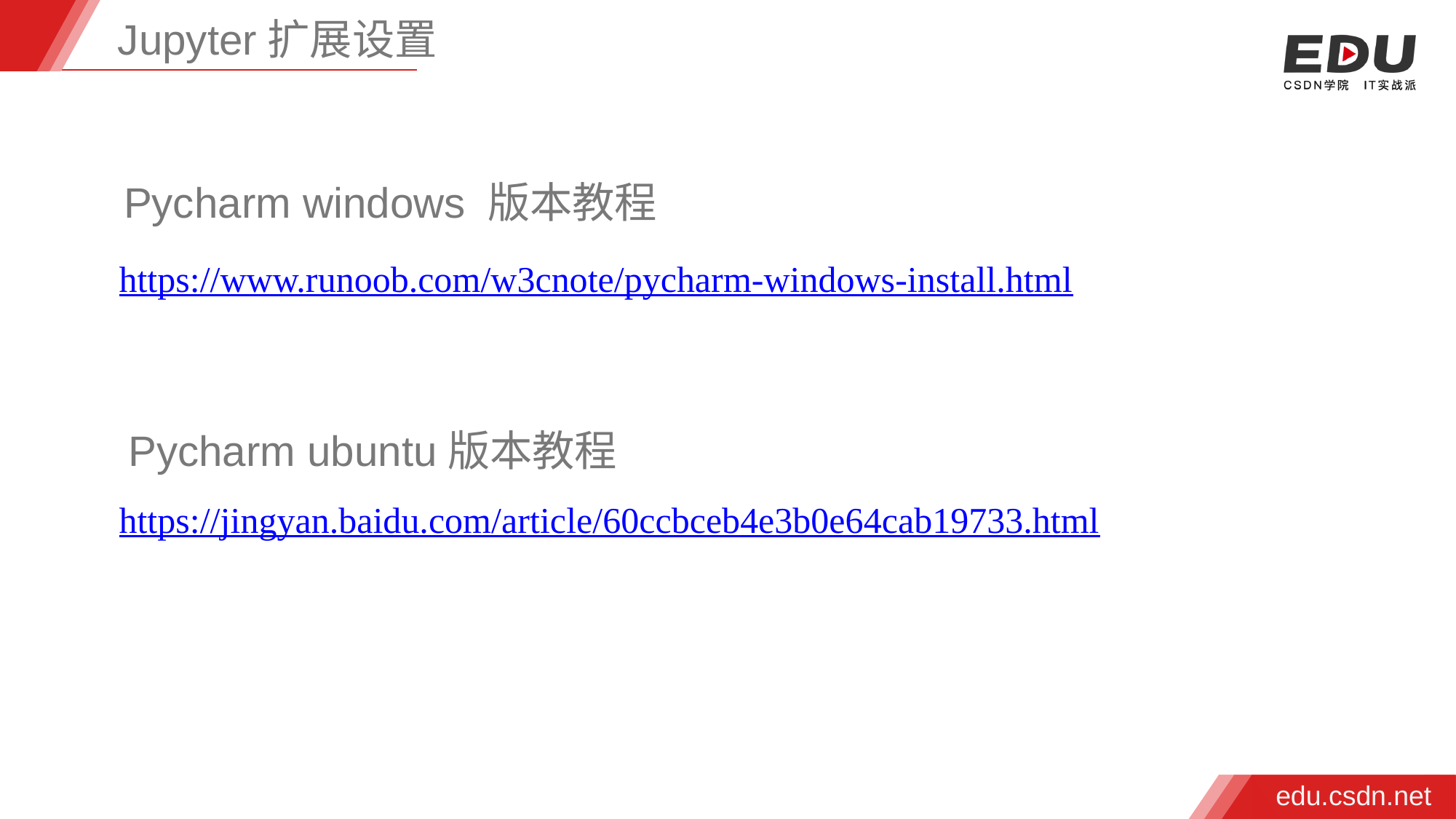

Jupyter扩展设置
Pycharm windows 版本教程
https://www.runoob.com/w3cnote/pycharm-windows-install.html
Pycharm ubuntu版本教程
https://jingyan.baidu.com/article/60ccbceb4e3b0e64cab19733.html
edu.csdn.net